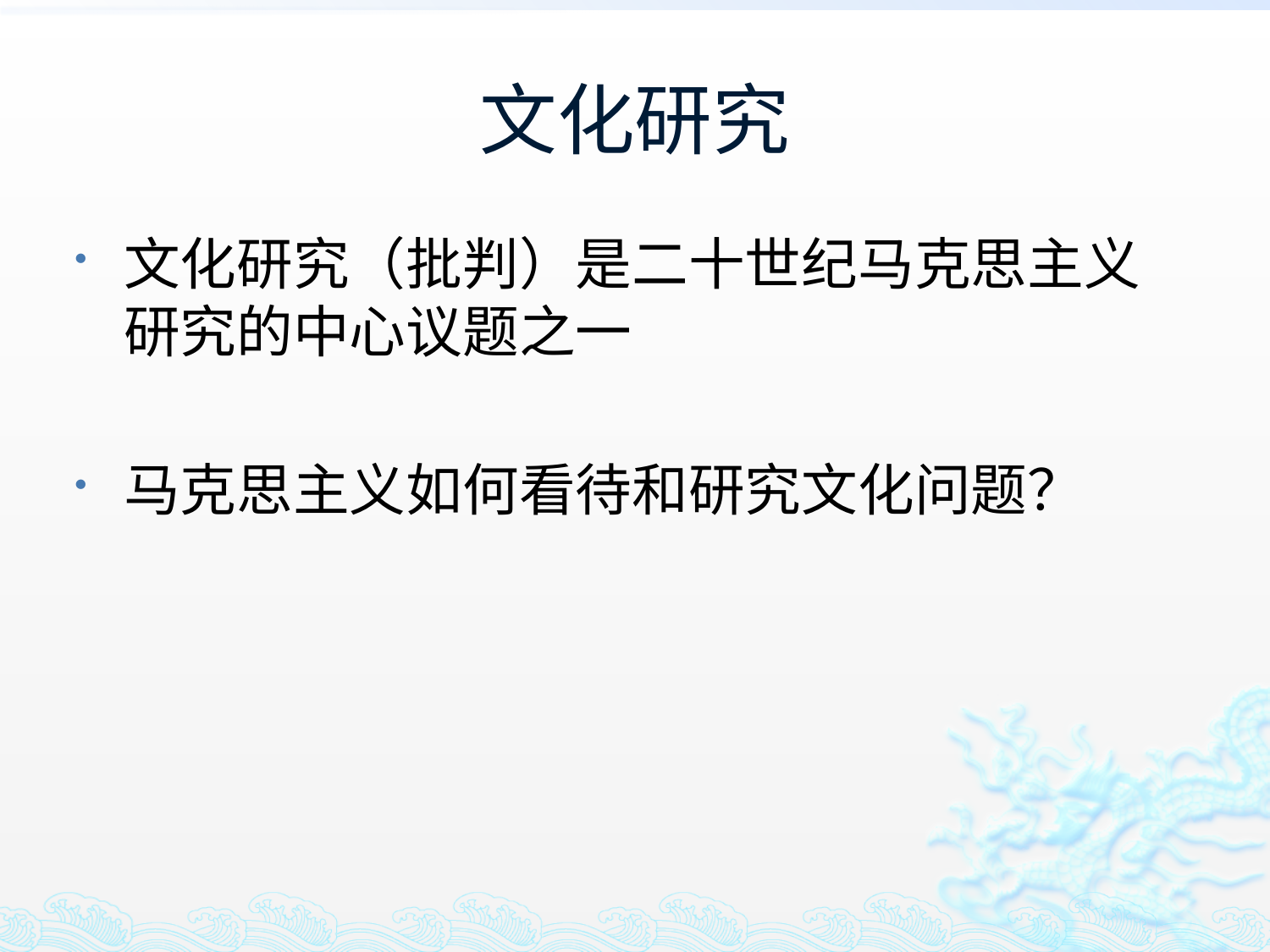

# 文化研究
文化研究（批判）是二十世纪马克思主义研究的中心议题之一

马克思主义如何看待和研究文化问题？